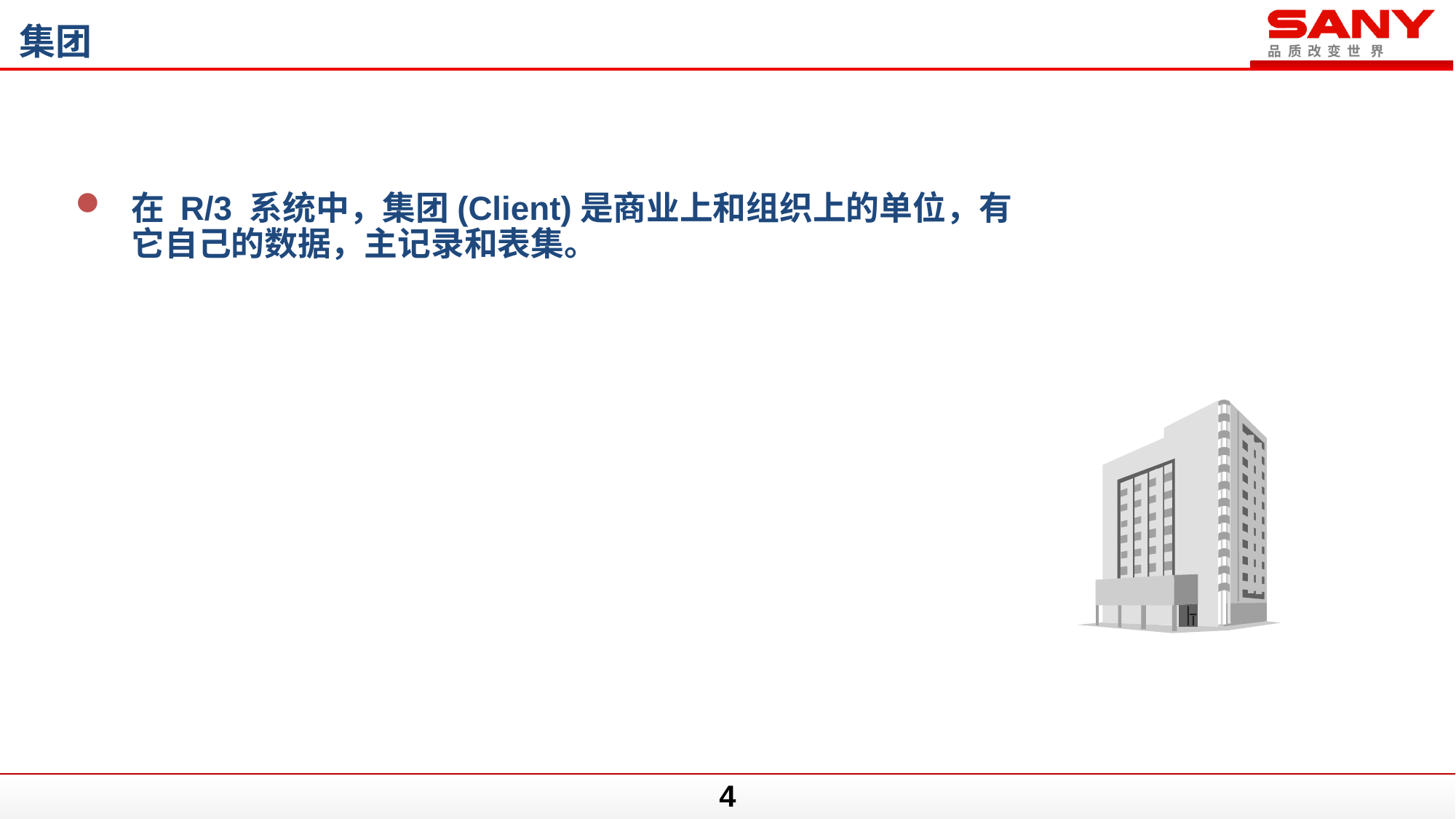

# 集团
在 R/3 系统中，集团(Client)是商业上和组织上的单位，有它自己的数据，主记录和表集。